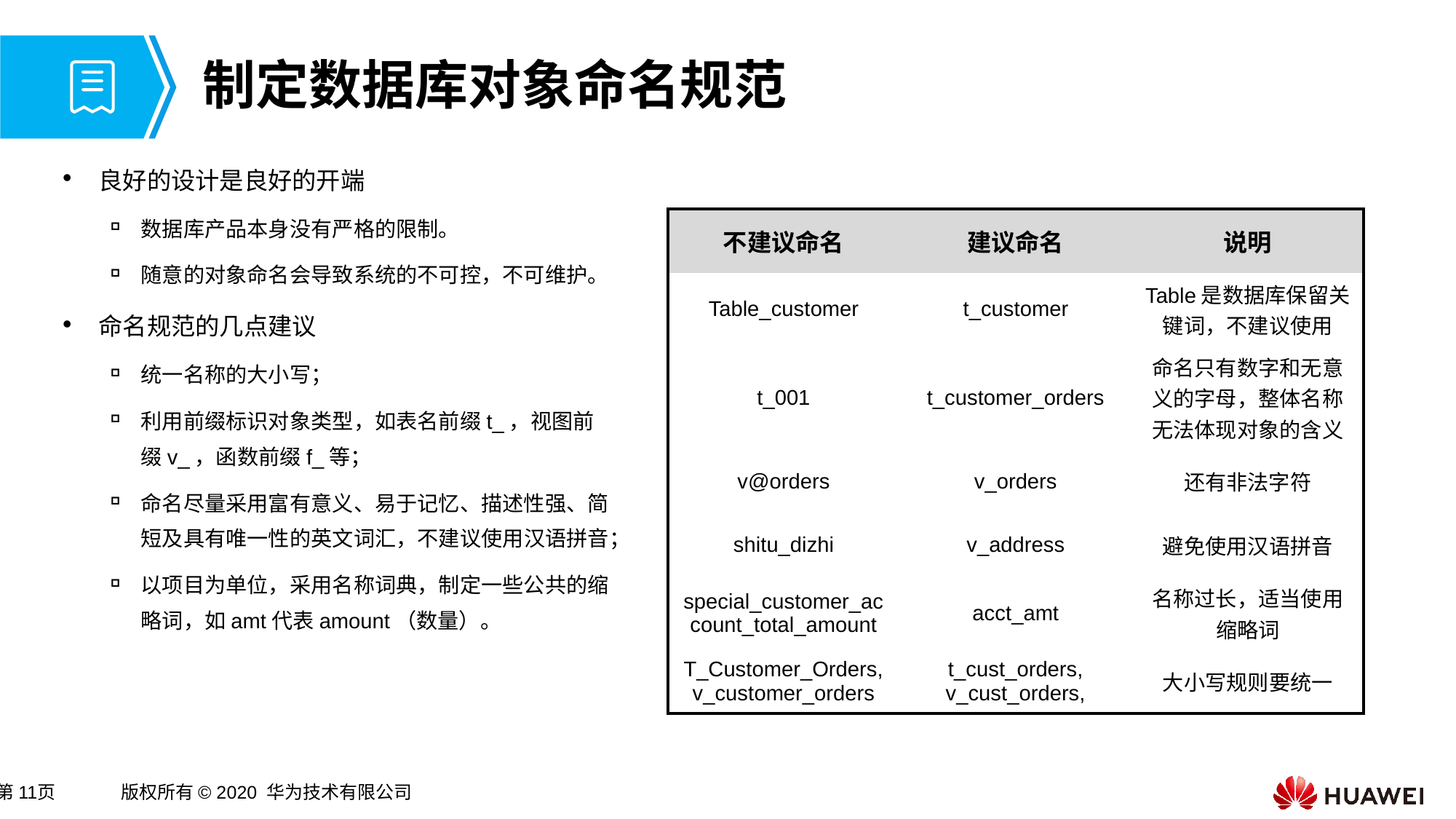

# 制定数据库对象命名规范
良好的设计是良好的开端
数据库产品本身没有严格的限制。
随意的对象命名会导致系统的不可控，不可维护。
命名规范的几点建议
统一名称的大小写；
利用前缀标识对象类型，如表名前缀t_，视图前缀v_，函数前缀f_等；
命名尽量采用富有意义、易于记忆、描述性强、简短及具有唯一性的英文词汇，不建议使用汉语拼音；
以项目为单位，采用名称词典，制定一些公共的缩略词，如amt代表amount（数量）。

| 不建议命名 | 建议命名 | 说明 |
| --- | --- | --- |
| Table\_customer | t\_customer | Table是数据库保留关键词，不建议使用 |
| t\_001 | t\_customer\_orders | 命名只有数字和无意义的字母，整体名称无法体现对象的含义 |
| v@orders | v\_orders | 还有非法字符 |
| shitu\_dizhi | v\_address | 避免使用汉语拼音 |
| special\_customer\_account\_total\_amount | acct\_amt | 名称过长，适当使用缩略词 |
| T\_Customer\_Orders, v\_customer\_orders | t\_cust\_orders, v\_cust\_orders, | 大小写规则要统一 |